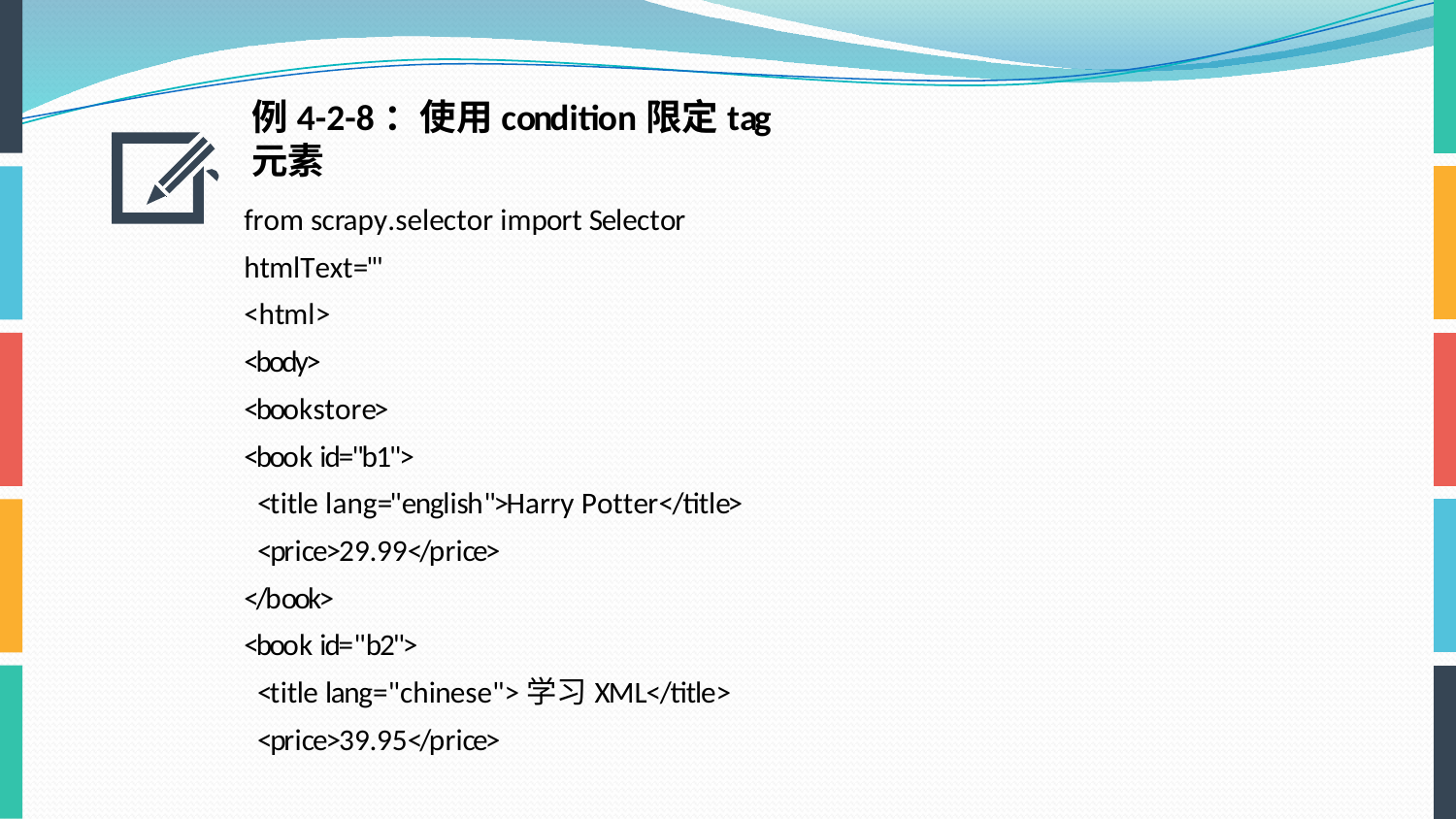

例4-2-8：使用condition限定tag元素

from scrapy.selector import Selector
htmlText='''
<html>
<body>
<bookstore>
<book id="b1">
<title lang="english">Harry Potter</title>
<price>29.99</price>
</book>
<book id="b2">
<title lang="chinese">学习XML</title>
<price>39.95</price>